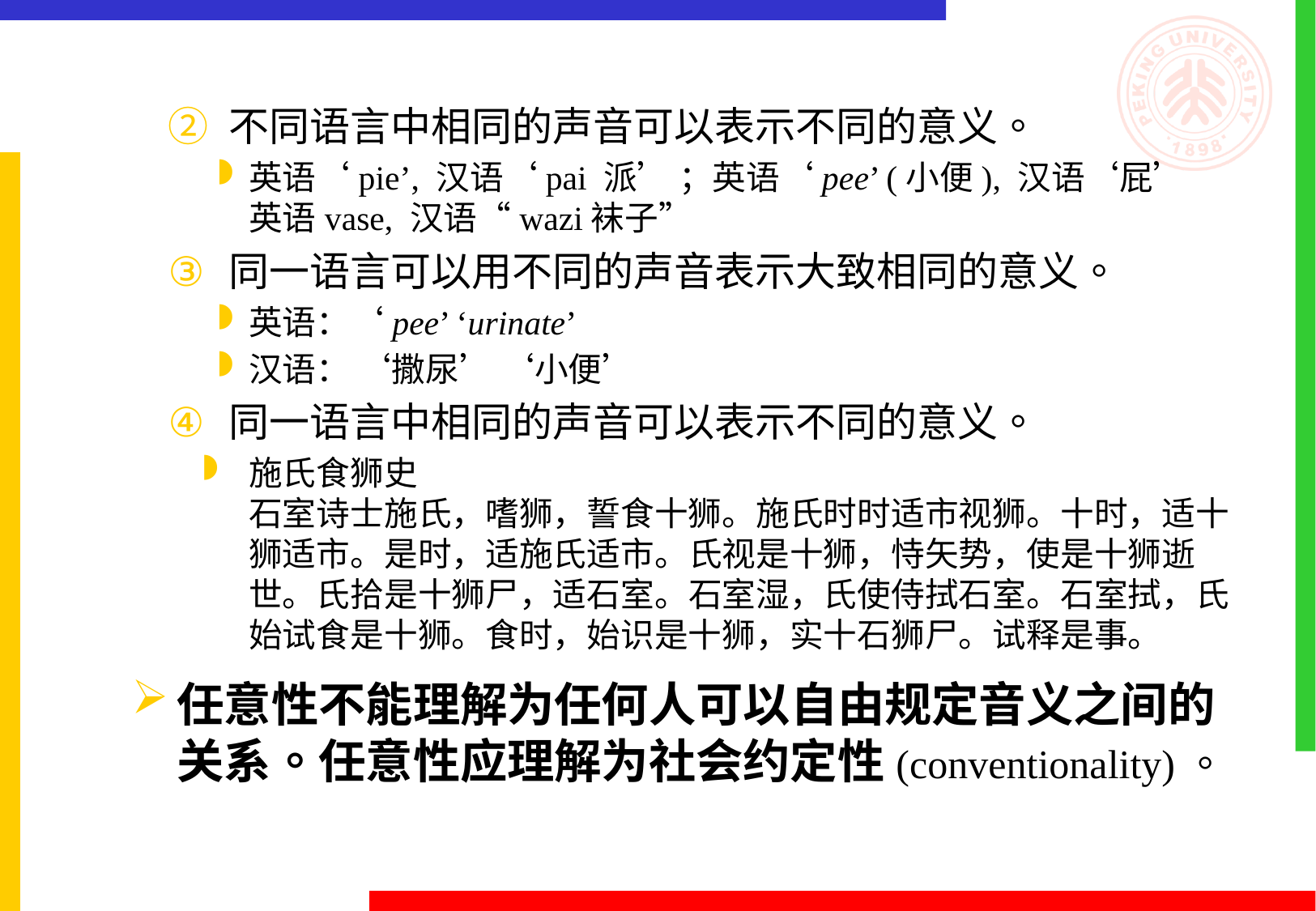

不同语言中相同的声音可以表示不同的意义。
英语‘pie’, 汉语‘pai 派’ ；英语‘pee’ (小便), 汉语‘屁’
英语vase, 汉语“wazi袜子”
同一语言可以用不同的声音表示大致相同的意义。
英语：‘pee’ ‘urinate’
汉语： ‘撒尿’ ‘小便’
同一语言中相同的声音可以表示不同的意义。
施氏食狮史
石室诗士施氏，嗜狮，誓食十狮。施氏时时适市视狮。十时，适十狮适市。是时，适施氏适市。氏视是十狮，恃矢势，使是十狮逝世。氏拾是十狮尸，适石室。石室湿，氏使侍拭石室。石室拭，氏始试食是十狮。食时，始识是十狮，实十石狮尸。试释是事。
任意性不能理解为任何人可以自由规定音义之间的关系。任意性应理解为社会约定性(conventionality)。